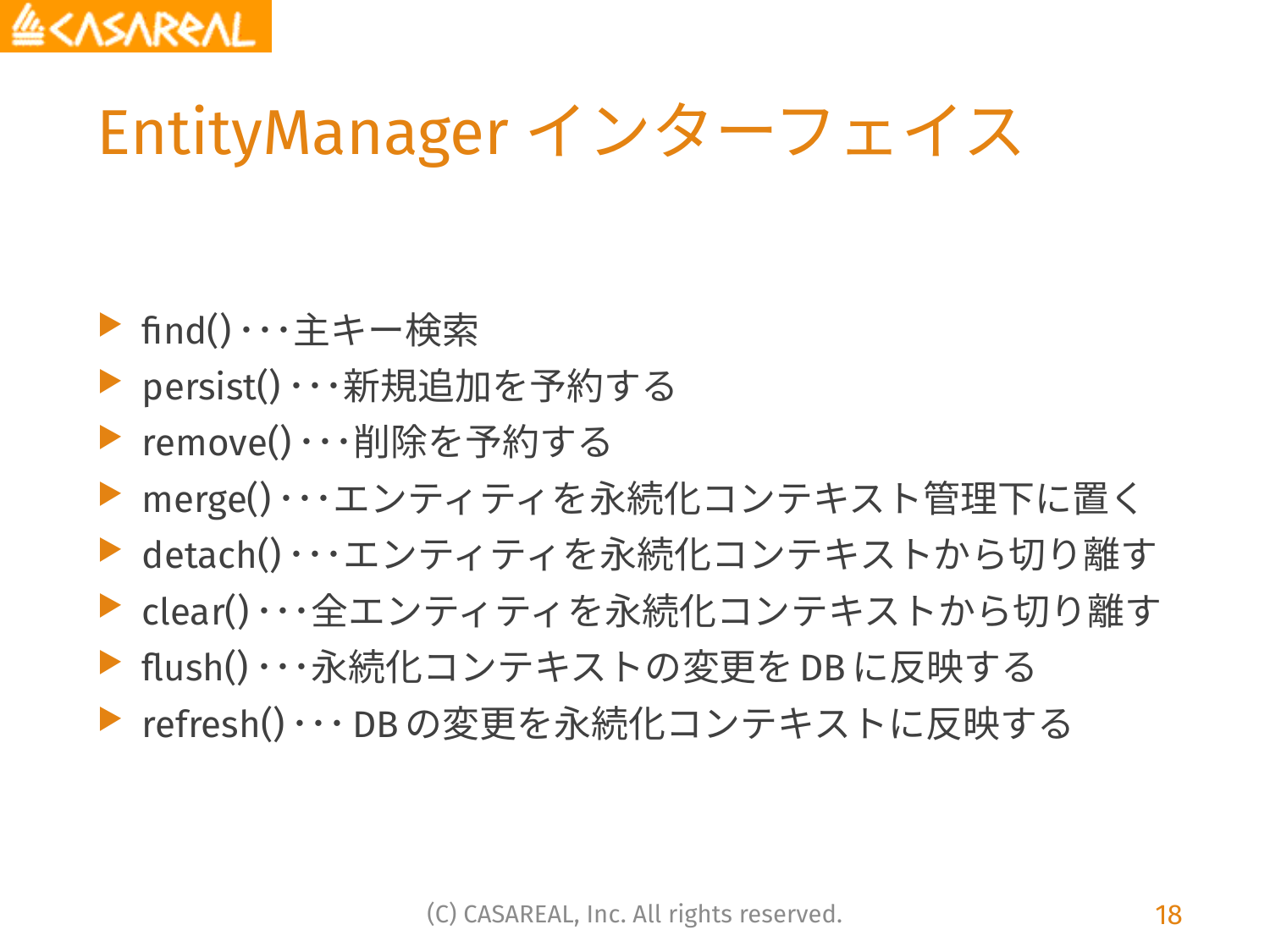

# EntityManagerインターフェイス
find()･･･主キー検索
persist()･･･新規追加を予約する
remove()･･･削除を予約する
merge()･･･エンティティを永続化コンテキスト管理下に置く
detach()･･･エンティティを永続化コンテキストから切り離す
clear()･･･全エンティティを永続化コンテキストから切り離す
flush()･･･永続化コンテキストの変更をDBに反映する
refresh()･･･DBの変更を永続化コンテキストに反映する
(C) CASAREAL, Inc. All rights reserved.
18